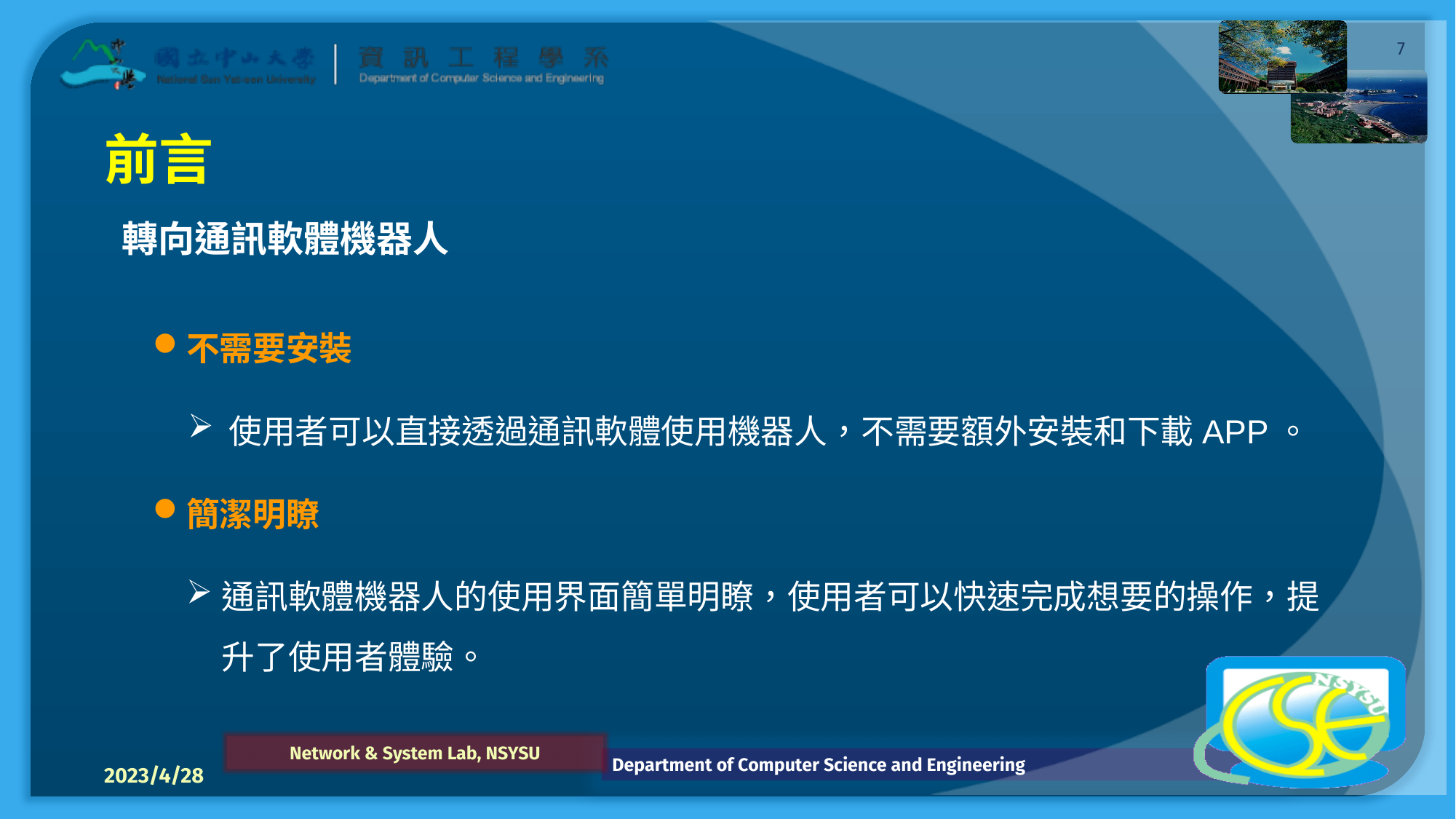

7
前言
轉向通訊軟體機器人
不需要安裝
使用者可以直接透過通訊軟體使用機器人，不需要額外安裝和下載APP。
簡潔明瞭
通訊軟體機器人的使用界面簡單明瞭，使用者可以快速完成想要的操作，提升了使用者體驗。
2023/4/28